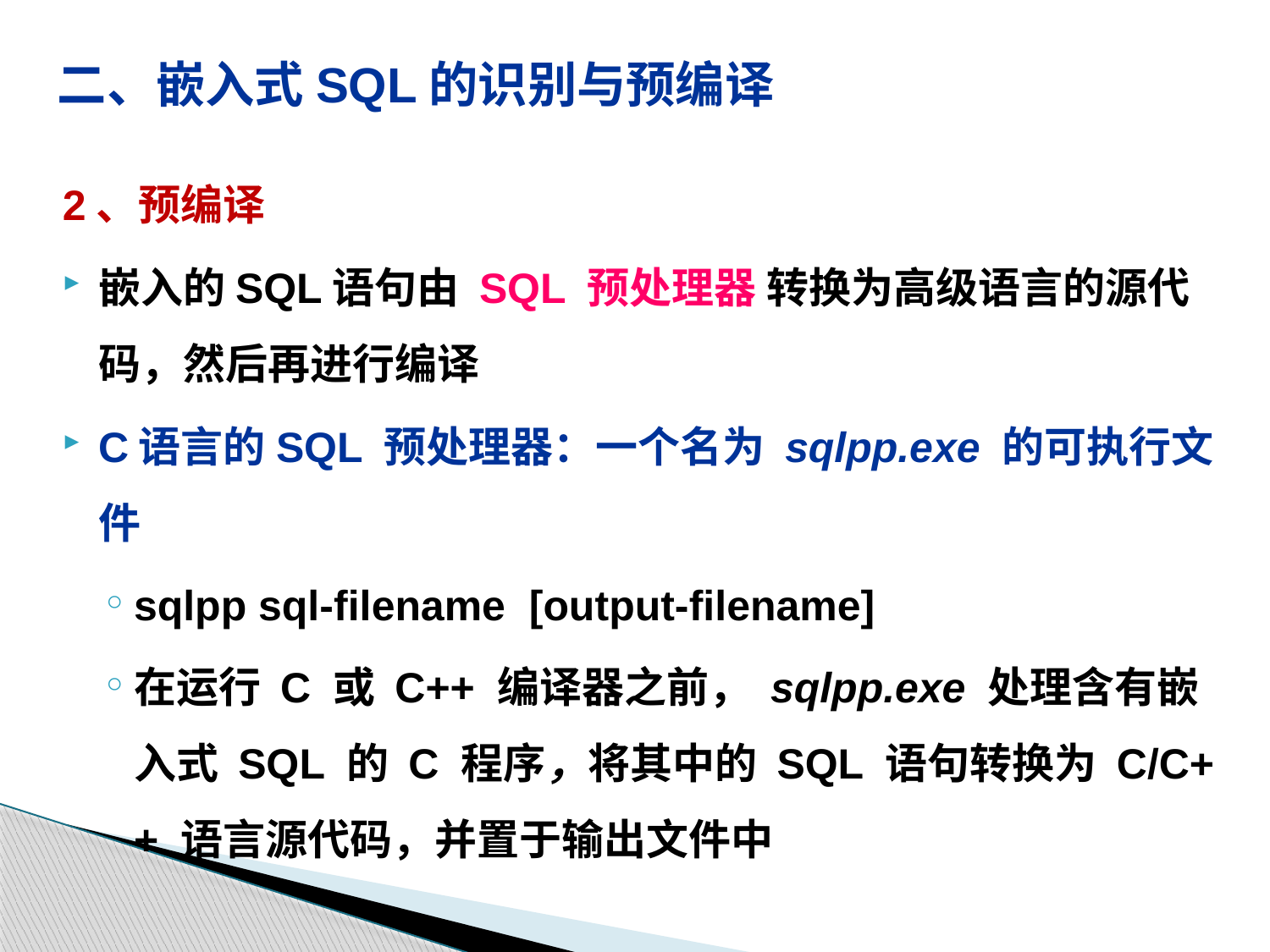

# 二、嵌入式SQL的识别与预编译
2、预编译
嵌入的SQL语句由 SQL 预处理器 转换为高级语言的源代码，然后再进行编译
C语言的SQL 预处理器：一个名为 sqlpp.exe 的可执行文件
sqlpp sql-filename  [output-filename]
在运行 C 或 C++ 编译器之前， sqlpp.exe 处理含有嵌入式 SQL 的 C 程序，将其中的 SQL 语句转换为 C/C++ 语言源代码，并置于输出文件中